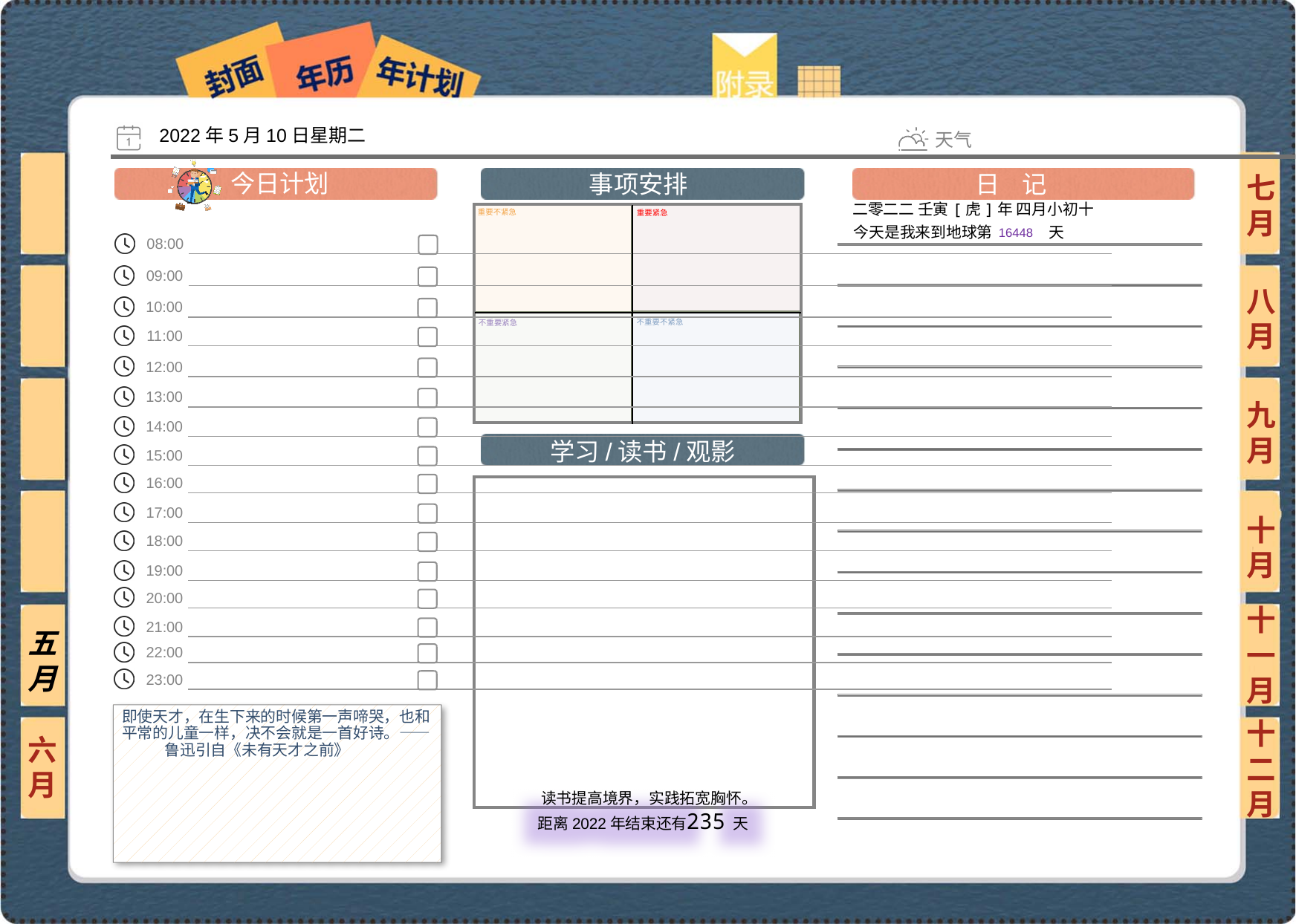

2022年5月10日星期二
七月
二零二二 壬寅[虎]年 四月小初十
16448
八月
九月
十月
十一月
五月
即使天才，在生下来的时候第一声啼哭，也和平常的儿童一样，决不会就是一首好诗。——鲁迅引自《未有天才之前》

六月
十二月
235
 读书提高境界，实践拓宽胸怀。